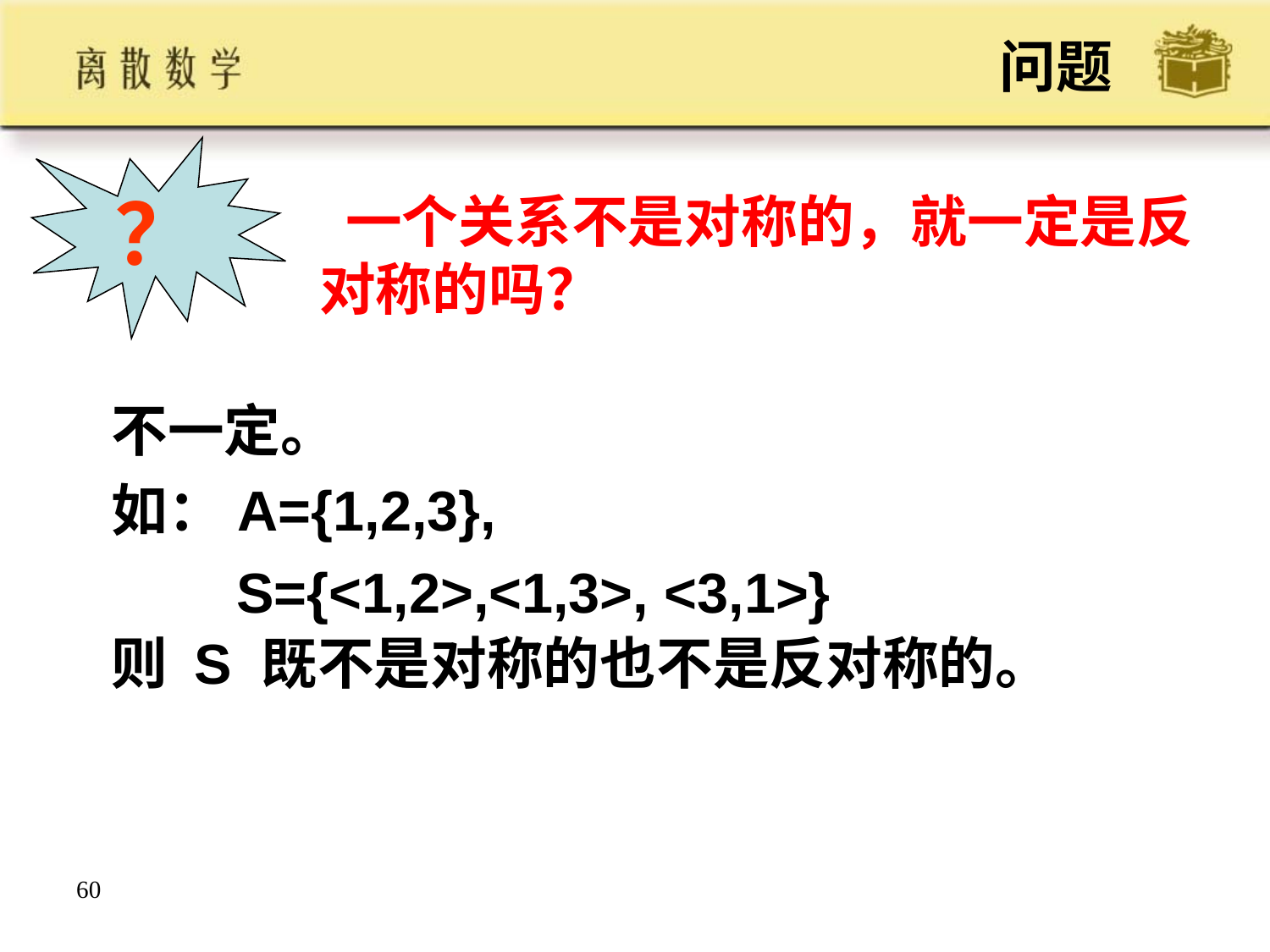

# 问题
？
 一个关系不是对称的，就一定是反对称的吗？
不一定。
如：A={1,2,3},
        S={<1,2>,<1,3>, <3,1>}
则 S 既不是对称的也不是反对称的。
60